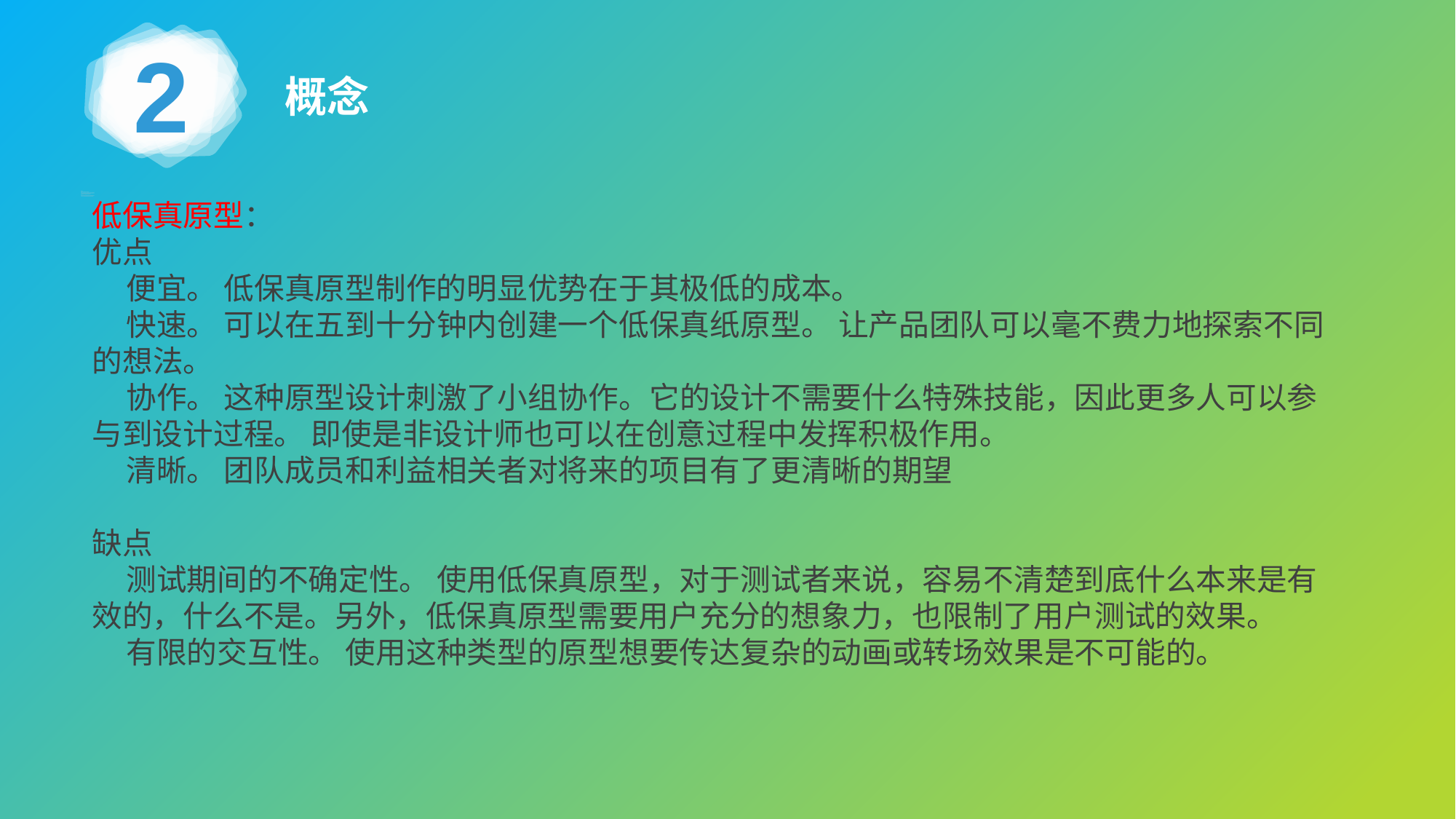

2

概念
低保真原型：
优点
    便宜。 低保真原型制作的明显优势在于其极低的成本。
    快速。 可以在五到十分钟内创建一个低保真纸原型。 让产品团队可以毫不费力地探索不同的想法。
    协作。 这种原型设计刺激了小组协作。它的设计不需要什么特殊技能，因此更多人可以参与到设计过程。 即使是非设计师也可以在创意过程中发挥积极作用。
    清晰。 团队成员和利益相关者对将来的项目有了更清晰的期望

缺点
    测试期间的不确定性。 使用低保真原型，对于测试者来说，容易不清楚到底什么本来是有效的，什么不是。另外，低保真原型需要用户充分的想象力，也限制了用户测试的效果。
    有限的交互性。 使用这种类型的原型想要传达复杂的动画或转场效果是不可能的。